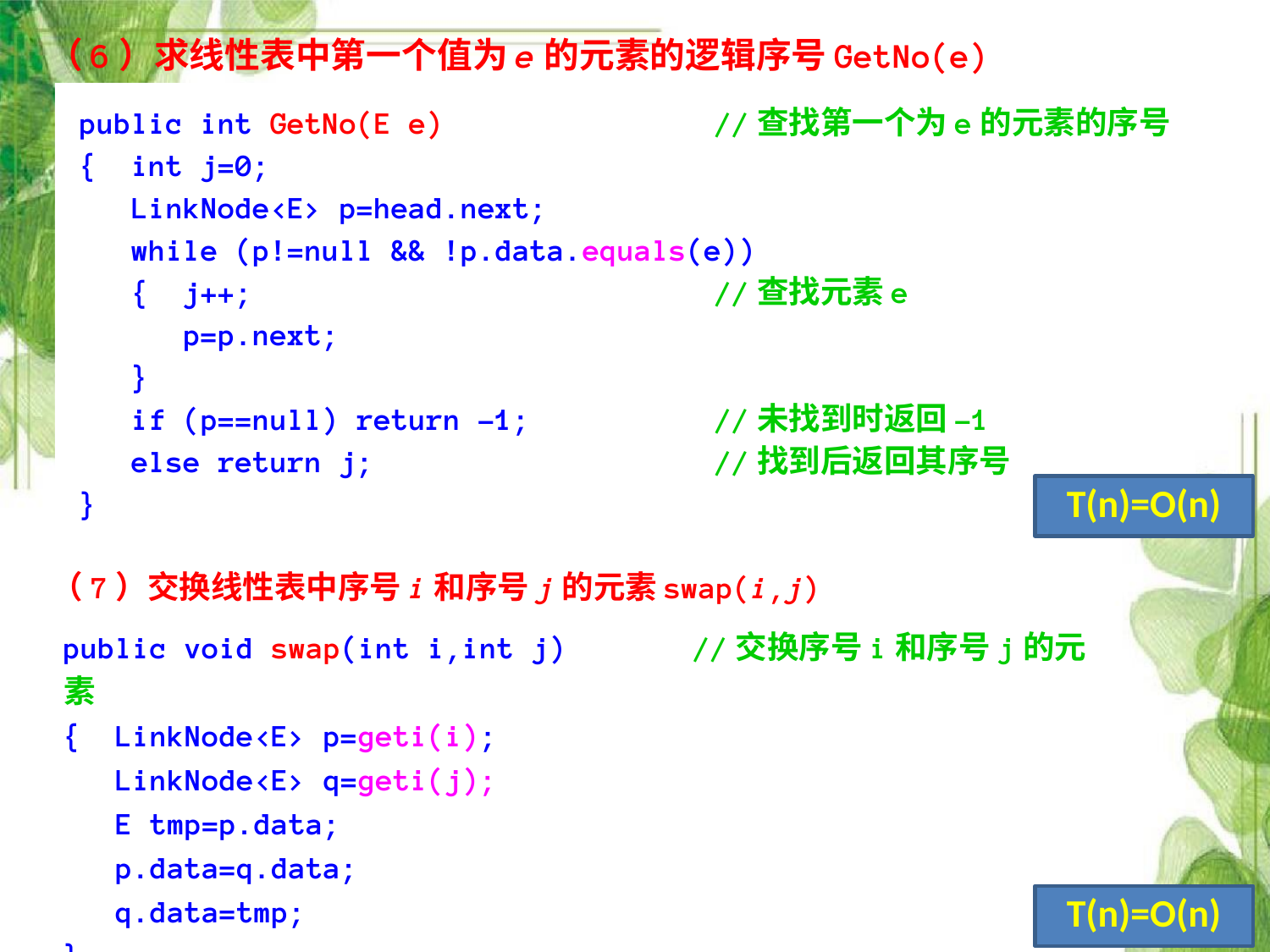

（6）求线性表中第一个值为e的元素的逻辑序号GetNo(e)
public int GetNo(E e)			//查找第一个为e的元素的序号
{  int j=0;
   LinkNode<E> p=head.next;
   while (p!=null && !p.data.equals(e))
   {  j++;				//查找元素e
      p=p.next;
   }
   if (p==null) return -1;		//未找到时返回-1
   else return j;			//找到后返回其序号
}
T(n)=O(n)
（7）交换线性表中序号i和序号j的元素swap(i,j)
public void swap(int i,int j)	       //交换序号i和序号j的元素
{  LinkNode<E> p=geti(i);
   LinkNode<E> q=geti(j);
   E tmp=p.data;
   p.data=q.data;
   q.data=tmp;
}
T(n)=O(n)